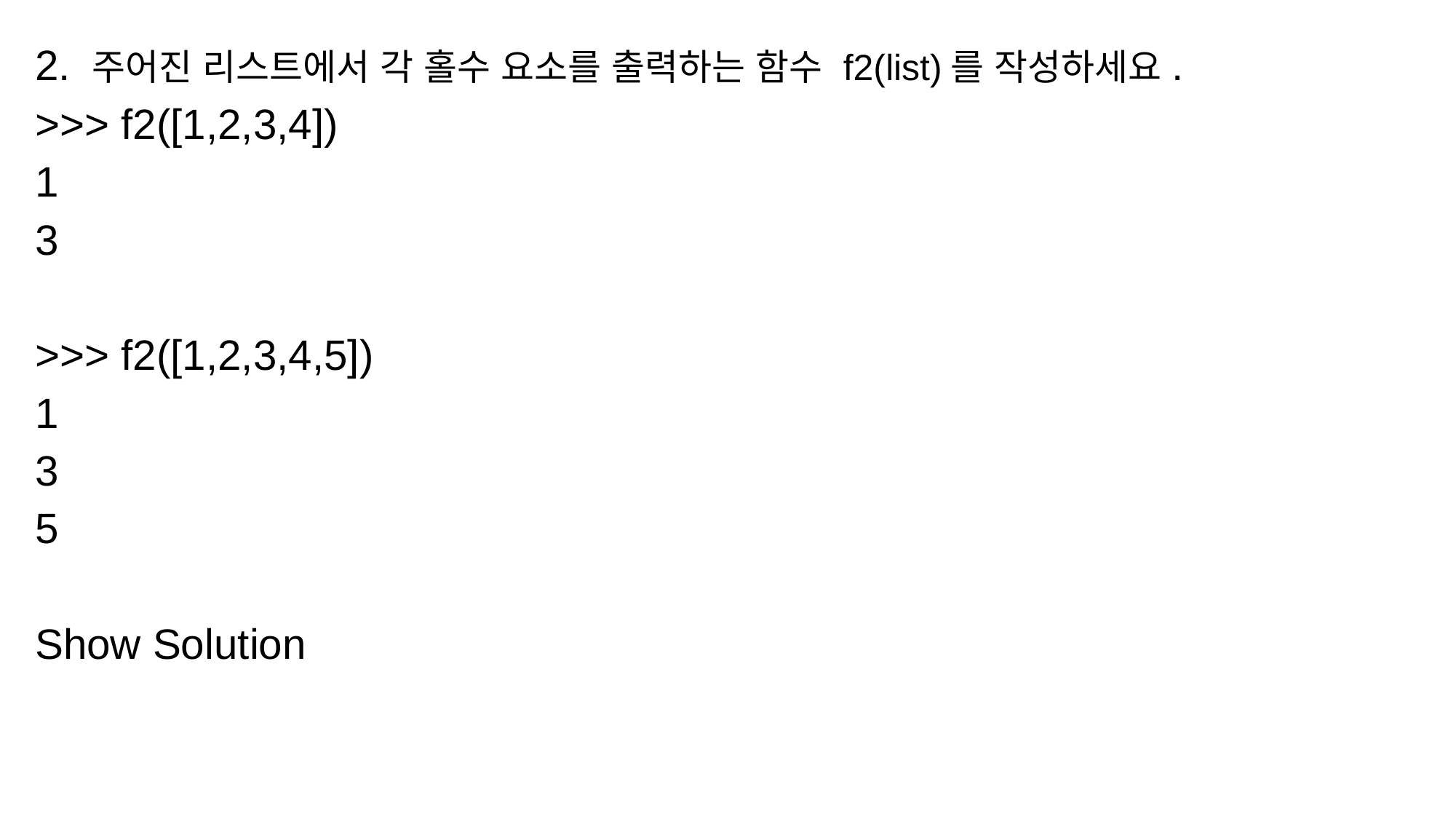

2. 주어진 리스트에서 각 홀수 요소를 출력하는 함수 f2(list)를 작성하세요.
>>> f2([1,2,3,4])
1
3

>>> f2([1,2,3,4,5])
1
3
5

Show Solution